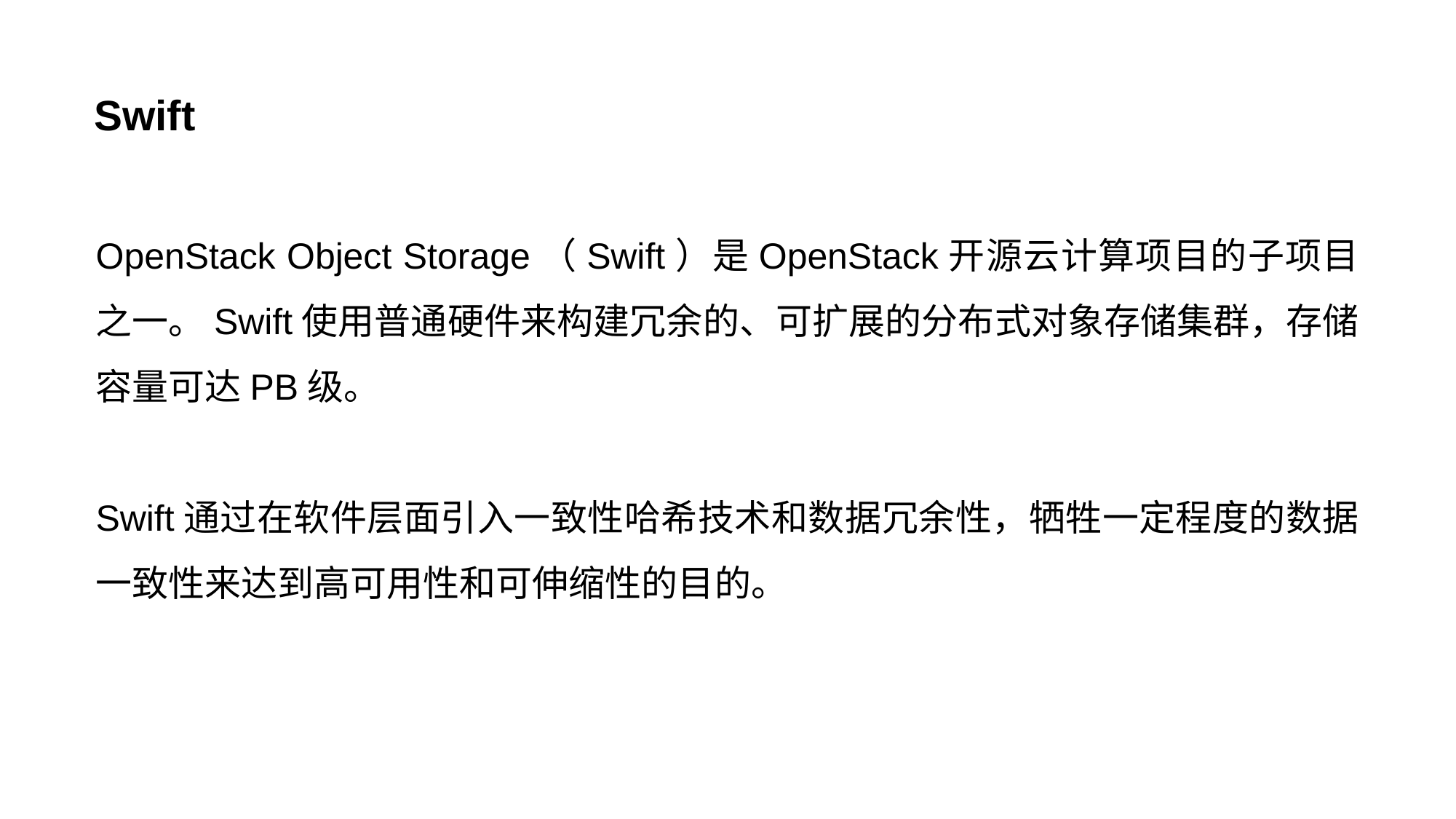

Swift
OpenStack Object Storage（Swift）是OpenStack开源云计算项目的子项目之一。Swift使用普通硬件来构建冗余的、可扩展的分布式对象存储集群，存储容量可达PB级。

Swift通过在软件层面引入一致性哈希技术和数据冗余性，牺牲一定程度的数据一致性来达到高可用性和可伸缩性的目的。